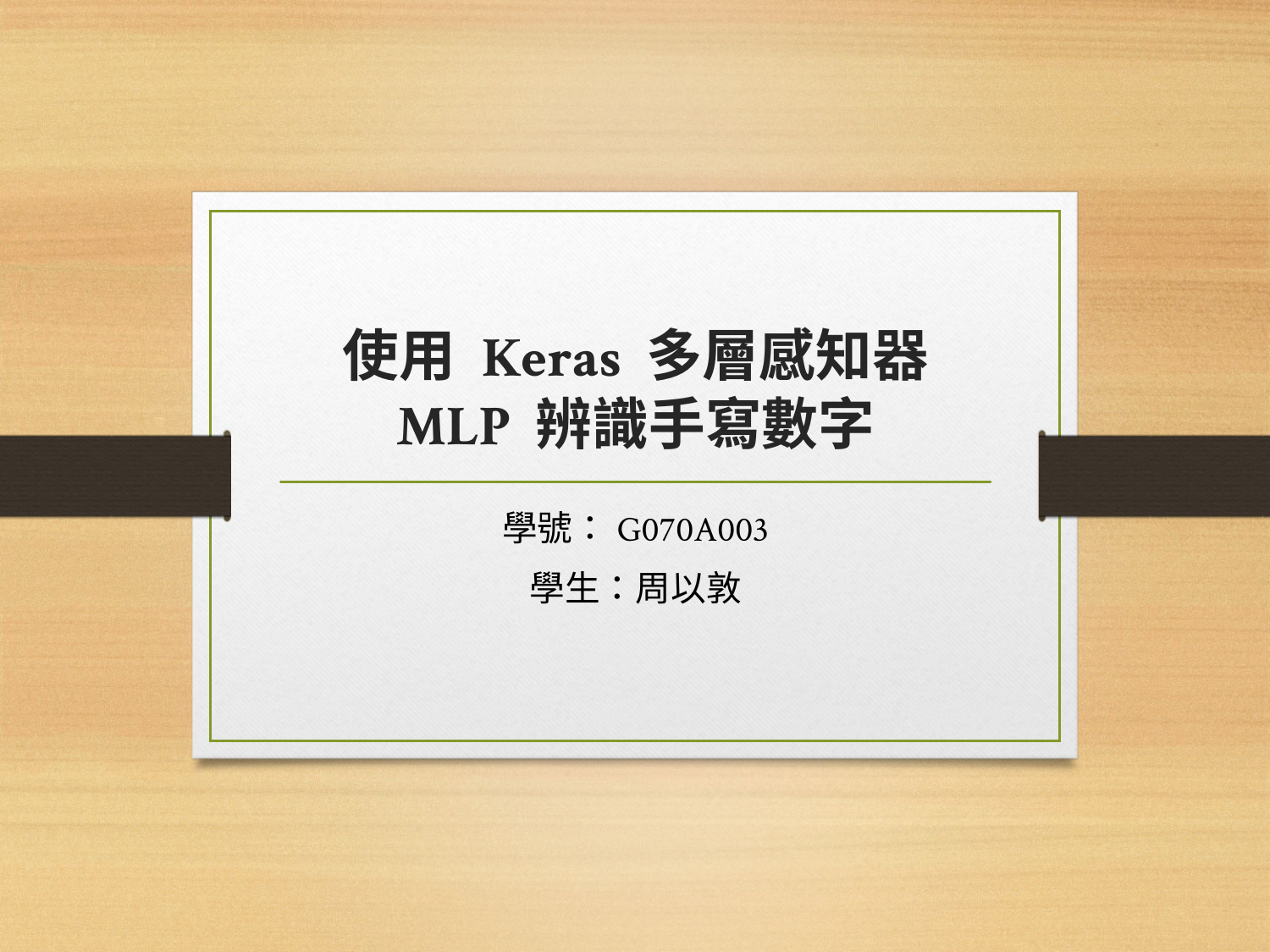

# 使用 Keras 多層感知器 MLP 辨識手寫數字
學號：G070A003
學生：周以敦